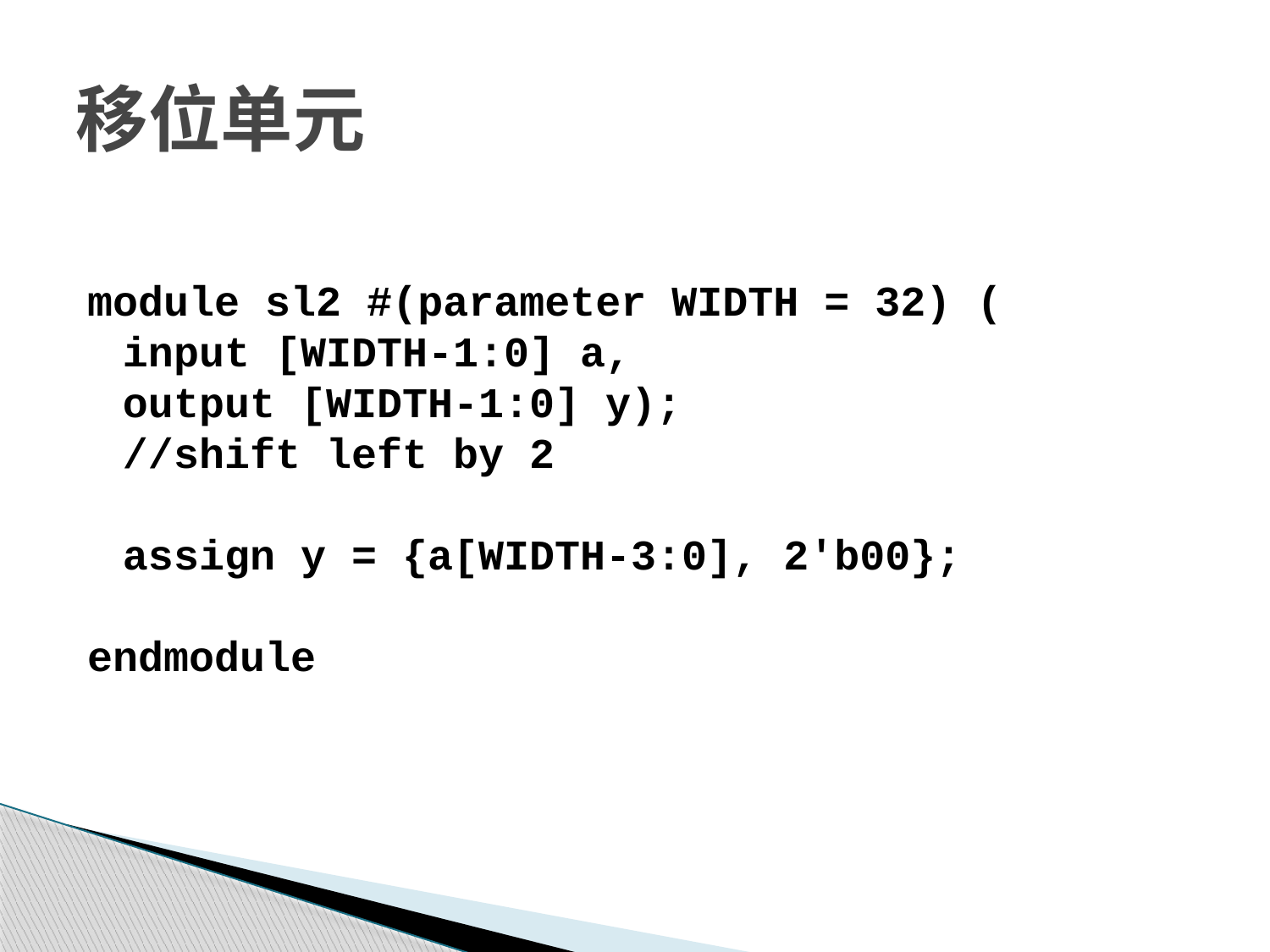

# 移位单元
module sl2 #(parameter WIDTH = 32) (
	input [WIDTH-1:0] a,
	output [WIDTH-1:0] y);
	//shift left by 2

	assign y = {a[WIDTH-3:0], 2'b00};

endmodule